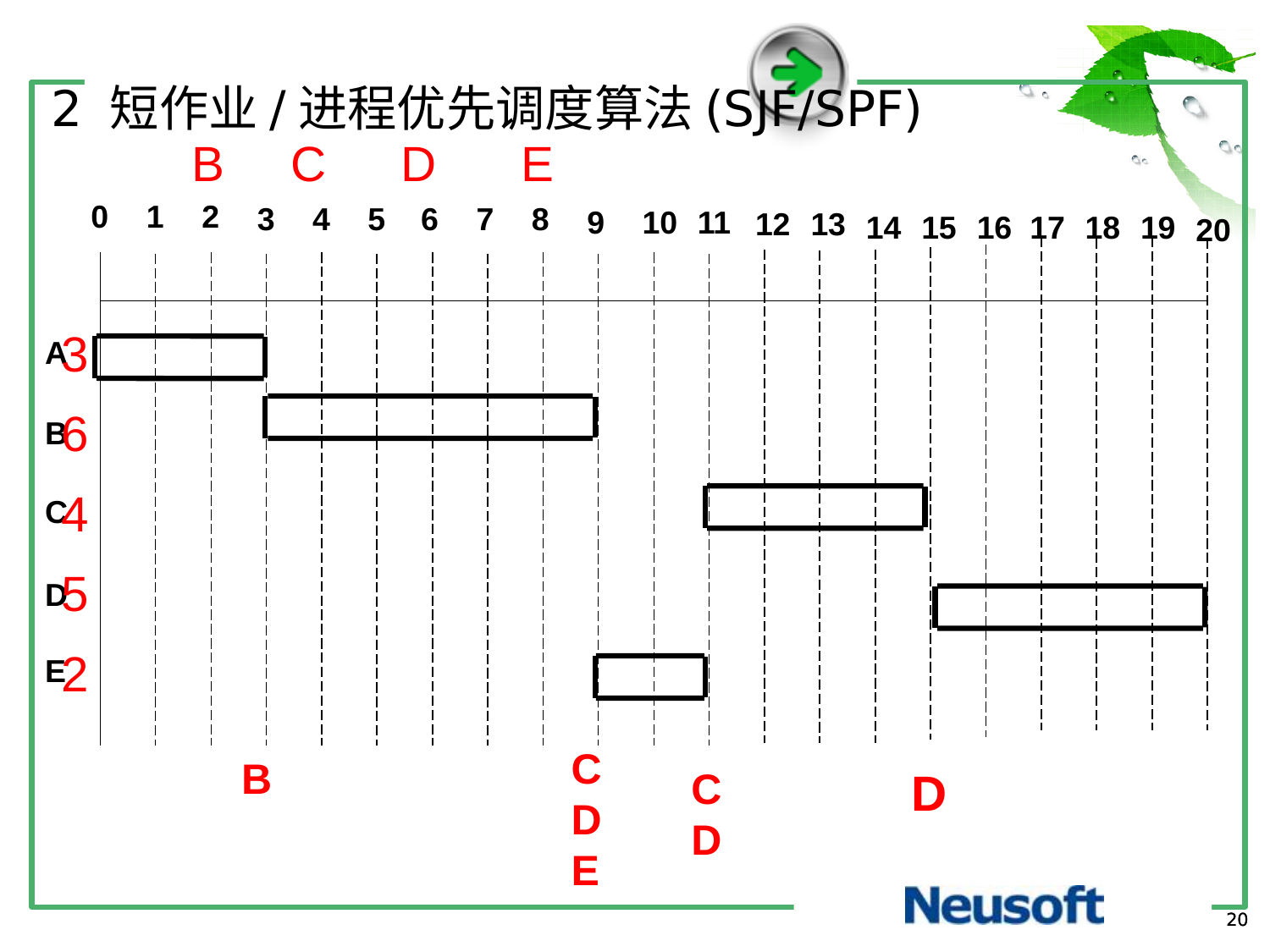

2 短作业/进程优先调度算法(SJF/SPF)
B
C
D
E

0

1

2

3

4

5

6

7

8

9

10

11

12

13

14

15

16

17

18

19

20

A

B

C

D

E
3

6

4

5

2

C
D
E
B
C
D
D
20
20